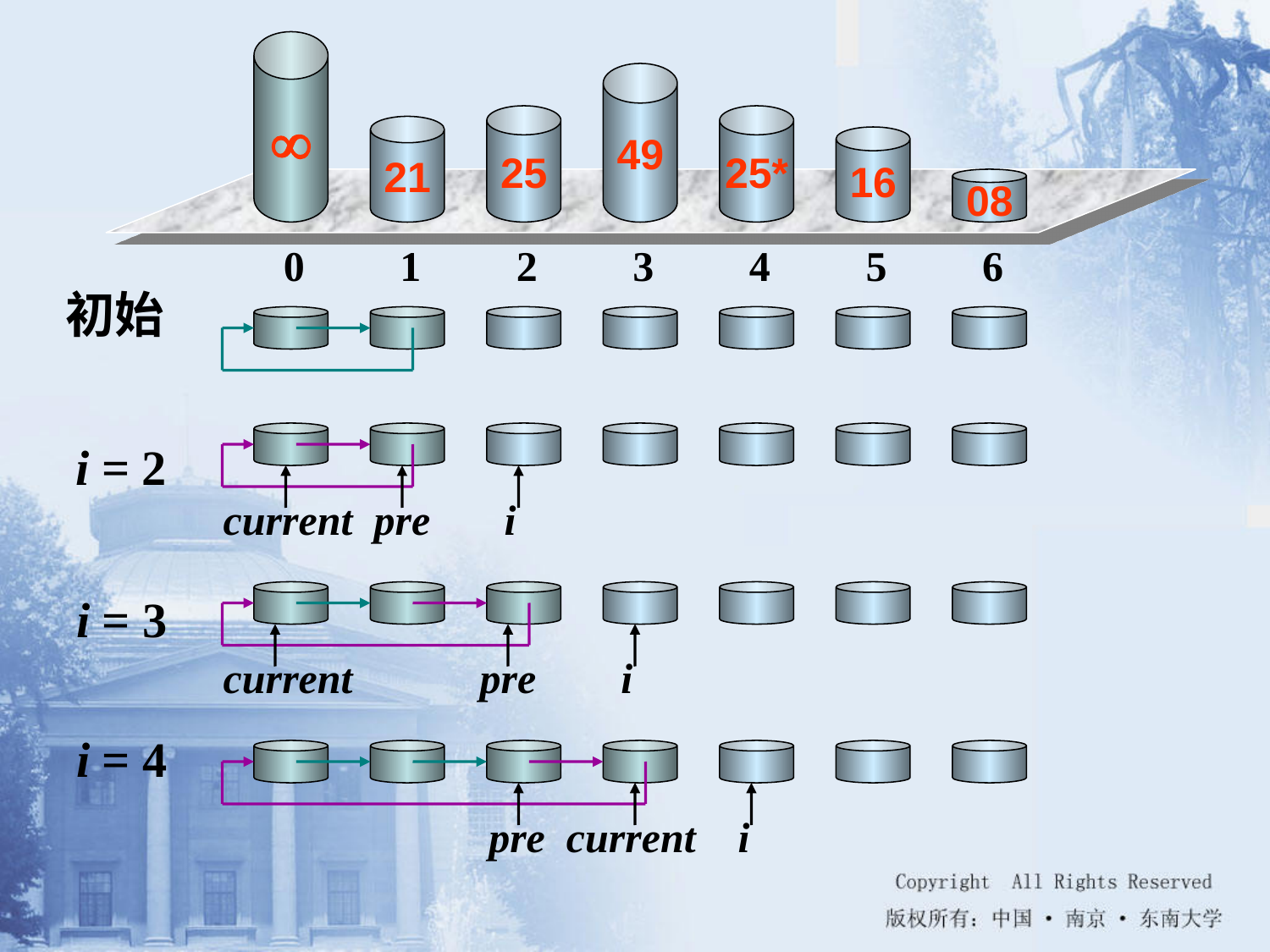

∞
49
25
25*
21
16

08
0         1         2         3         4         5         6
初始

i = 2

current  pre       i

i = 3

current            pre        i

i = 4

                          pre  current    i